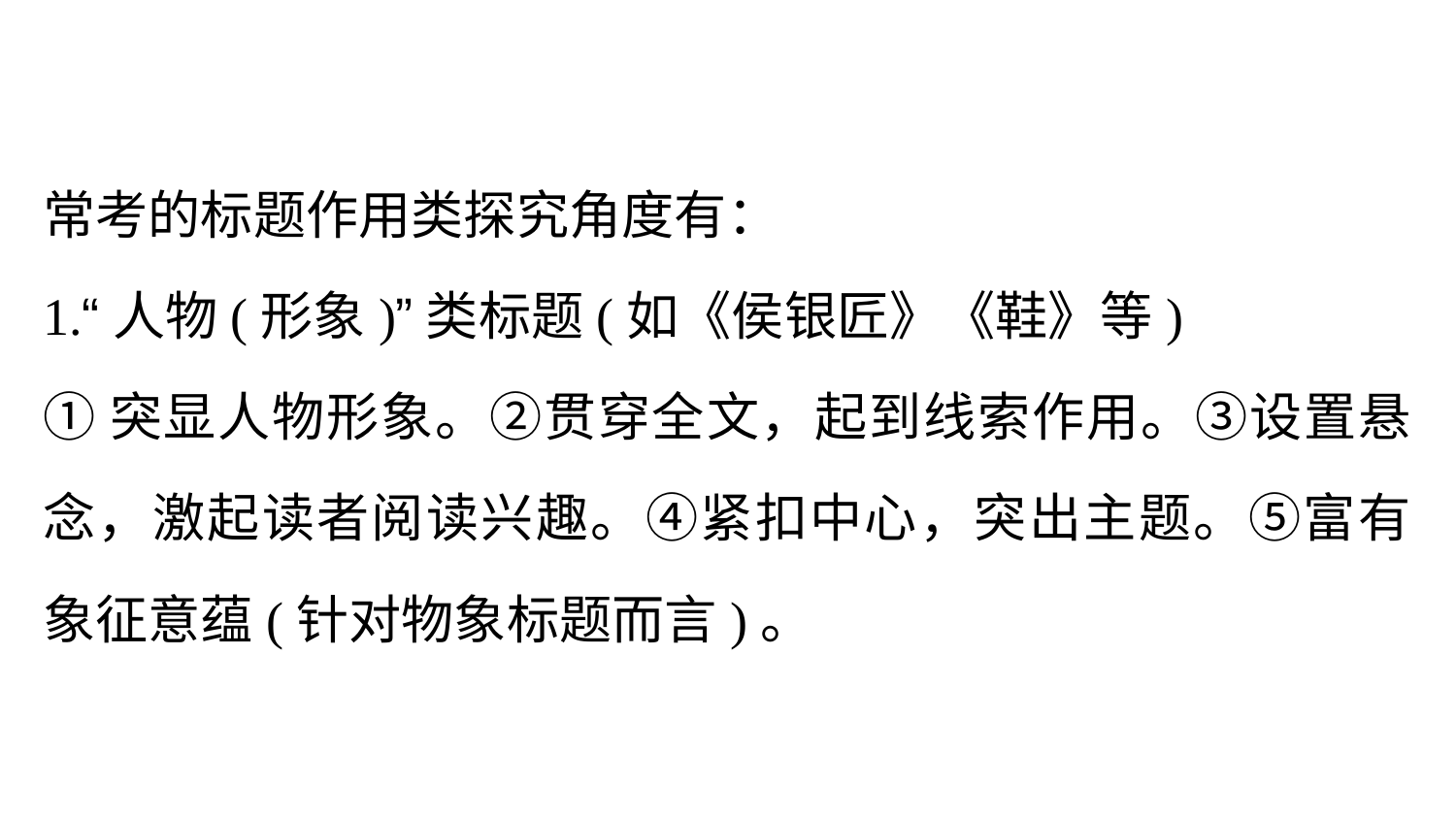

常考的标题作用类探究角度有：
1.“人物(形象)”类标题(如《侯银匠》《鞋》等)
①突显人物形象。②贯穿全文，起到线索作用。③设置悬念，激起读者阅读兴趣。④紧扣中心，突出主题。⑤富有象征意蕴(针对物象标题而言)。